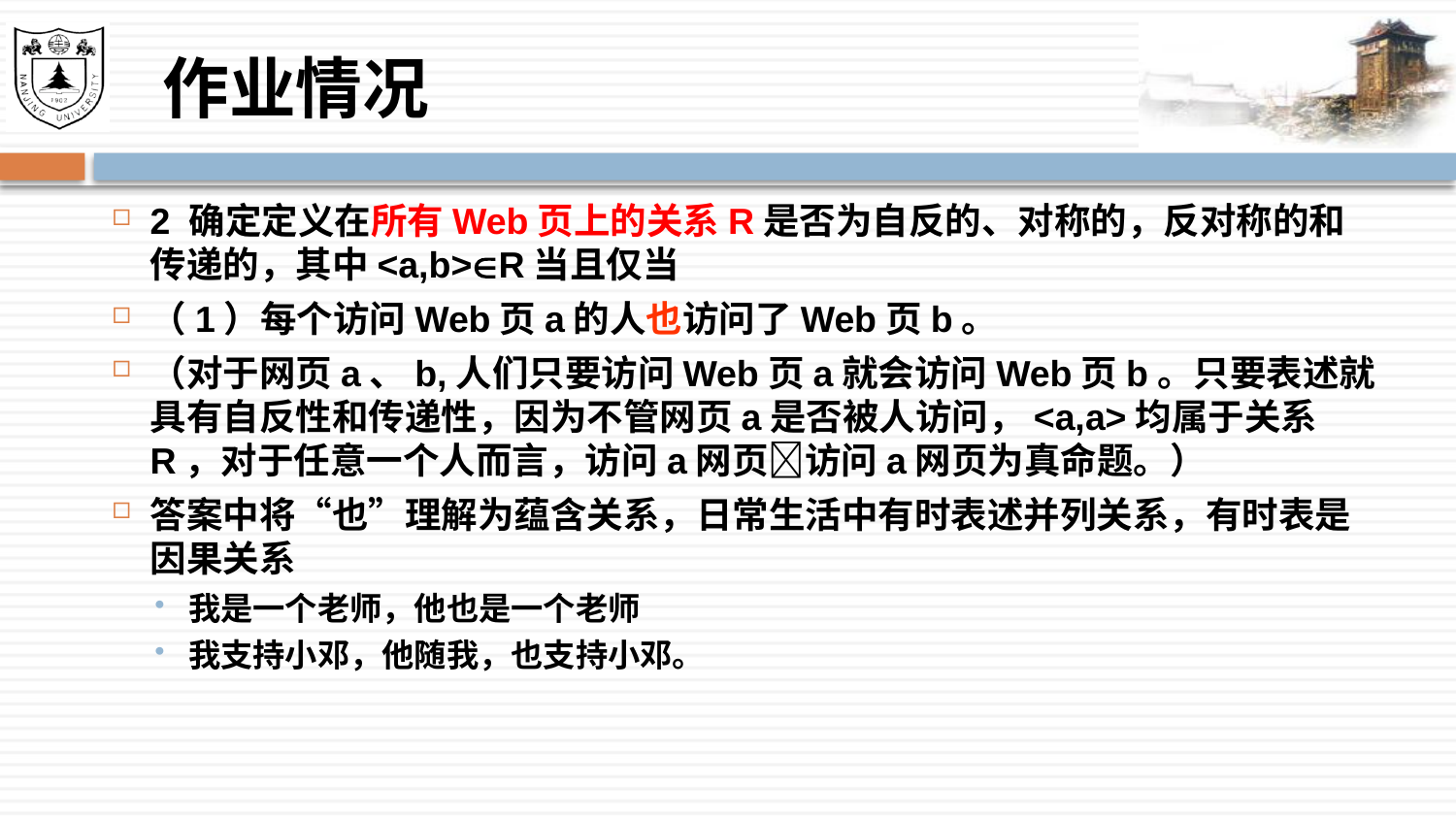

# 作业情况
2 确定定义在所有Web页上的关系R是否为自反的、对称的，反对称的和传递的，其中<a,b>∈R当且仅当
（1）每个访问Web页a的人也访问了Web页b。
（对于网页a、b,人们只要访问Web页a就会访问Web页b。只要表述就具有自反性和传递性，因为不管网页a是否被人访问，<a,a>均属于关系R，对于任意一个人而言，访问a网页→访问a网页为真命题。）
答案中将“也”理解为蕴含关系，日常生活中有时表述并列关系，有时表是因果关系
我是一个老师，他也是一个老师
我支持小邓，他随我，也支持小邓。